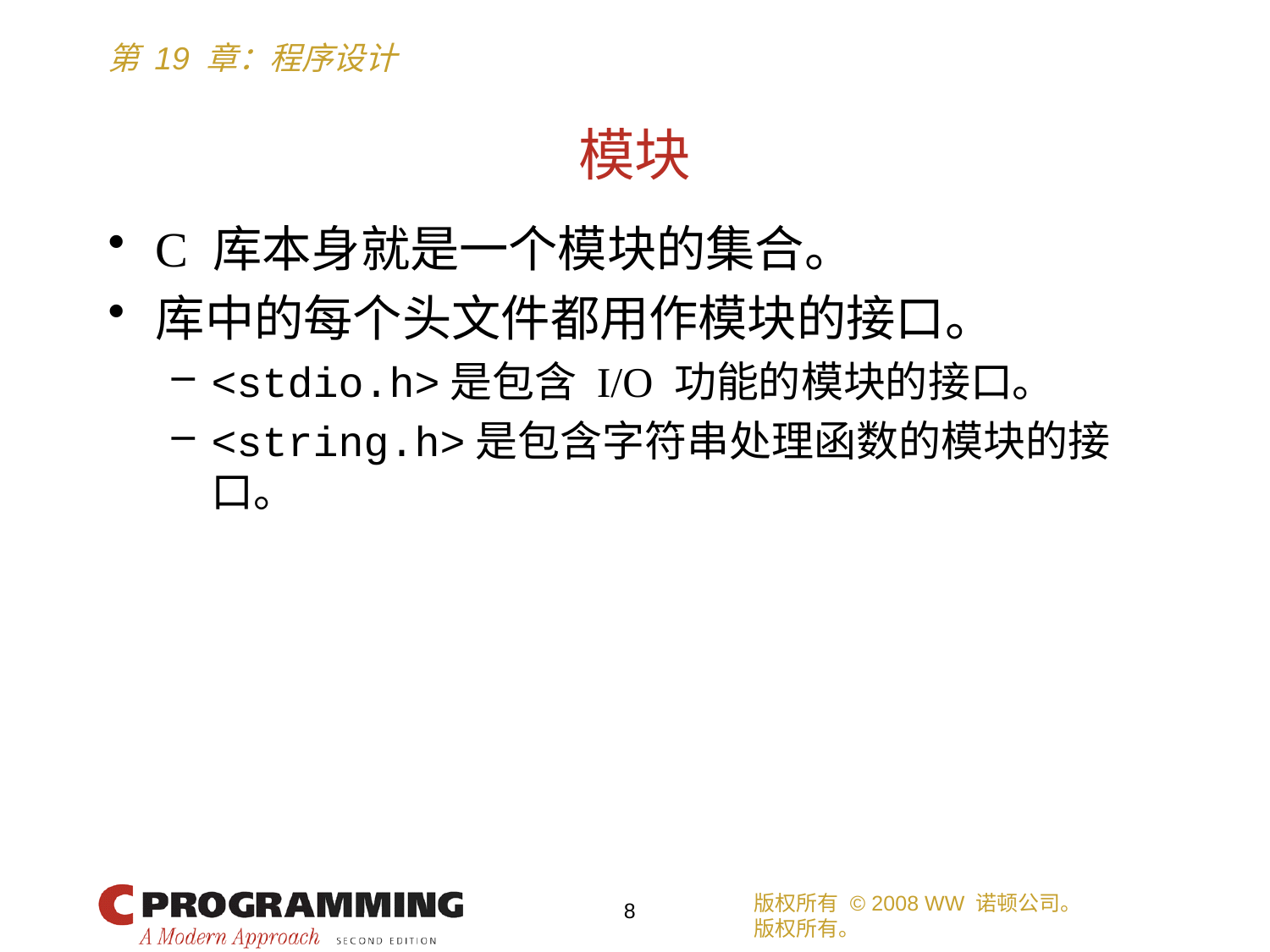

# 模块
C 库本身就是一个模块的集合。
库中的每个头文件都用作模块的接口。
<stdio.h>是包含 I/O 功能的模块的接口。
<string.h>是包含字符串处理函数的模块的接口。
版权所有 © 2008 WW 诺顿公司。
版权所有。
8